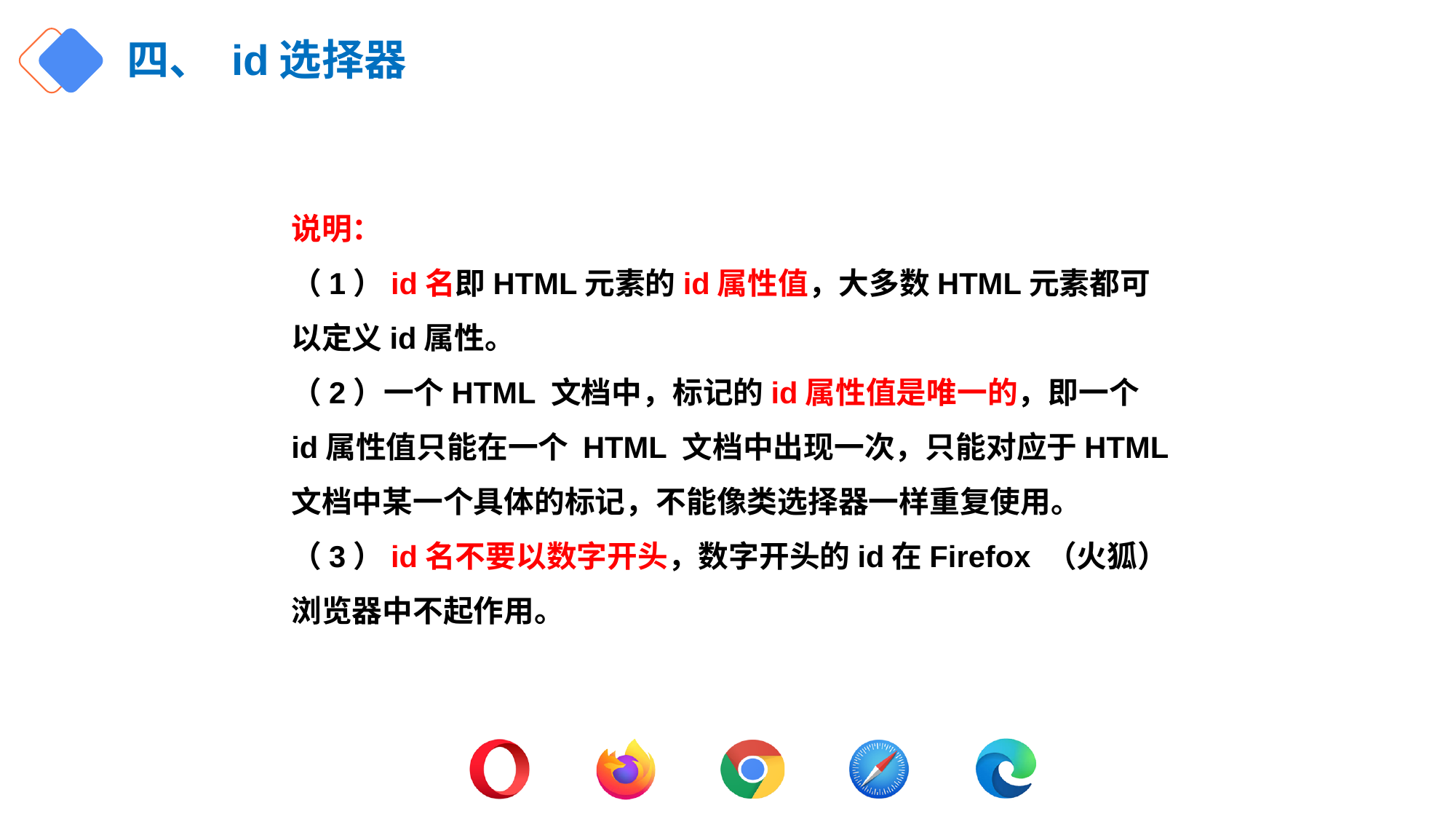

# 四、 id选择器
说明：
（1）id名即HTML元素的id属性值，大多数HTML元素都可以定义id属性。
（2）一个HTML 文档中，标记的id属性值是唯一的，即一个id属性值只能在一个 HTML 文档中出现一次，只能对应于HTML文档中某一个具体的标记，不能像类选择器一样重复使用。
（3）id名不要以数字开头，数字开头的id在Firefox （火狐）浏览器中不起作用。